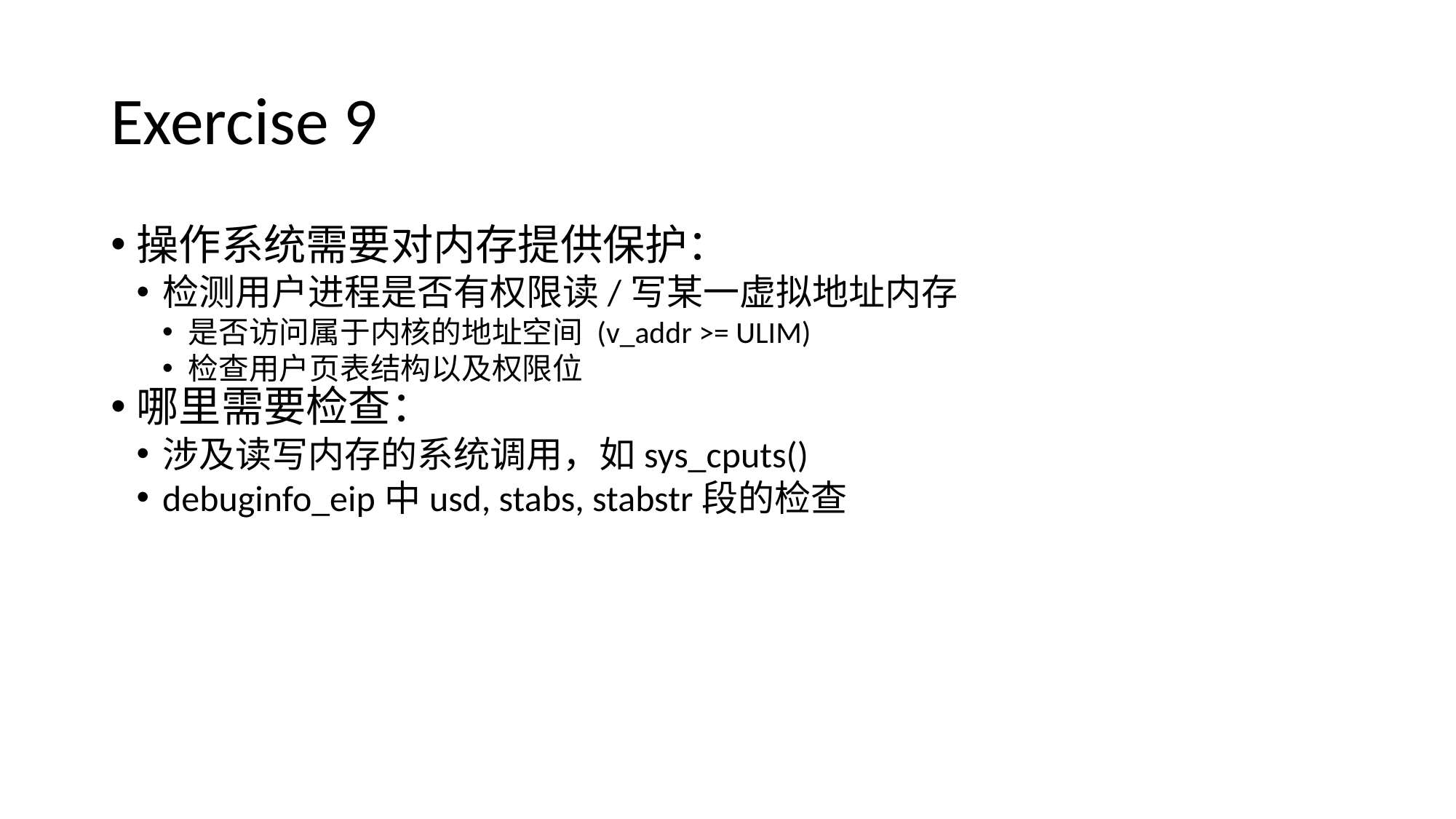

Exercise 9
操作系统需要对内存提供保护：
检测用户进程是否有权限读/写某一虚拟地址内存
是否访问属于内核的地址空间 (v_addr >= ULIM)
检查用户页表结构以及权限位
哪里需要检查：
涉及读写内存的系统调用，如sys_cputs()
debuginfo_eip中usd, stabs, stabstr段的检查